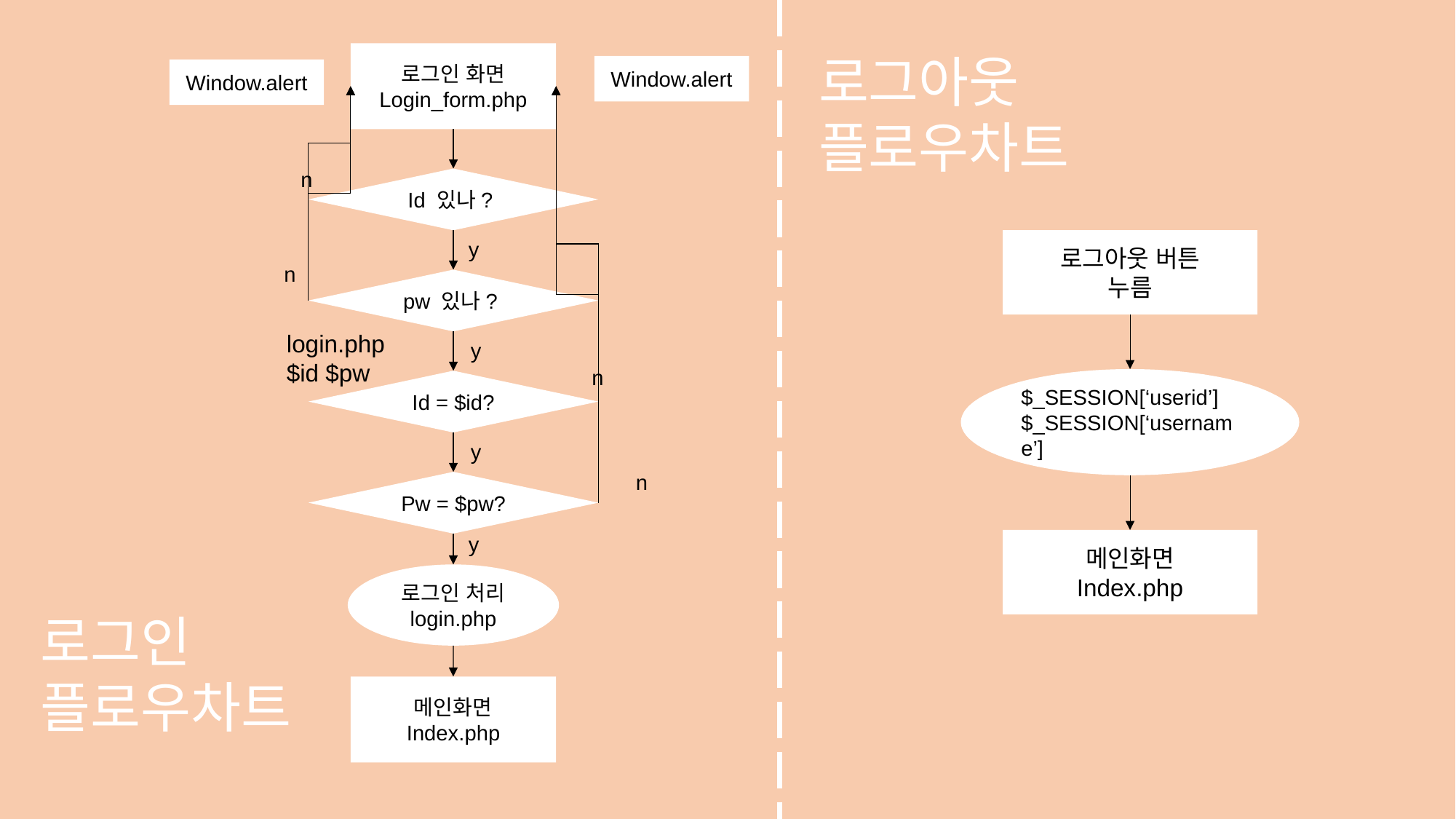

로그아웃
플로우차트
로그인 화면
Login_form.php
n
Id 있나?
y
n
pw 있나?
y
n
Id = $id?
y
n
Pw = $pw?
y
로그인 처리
login.php
메인화면
Index.php
Window.alert
Window.alert
login.php
$id $pw
로그아웃 버튼
누름
$_SESSION[‘userid’]
$_SESSION[‘username’]
메인화면
Index.php
로그인
플로우차트